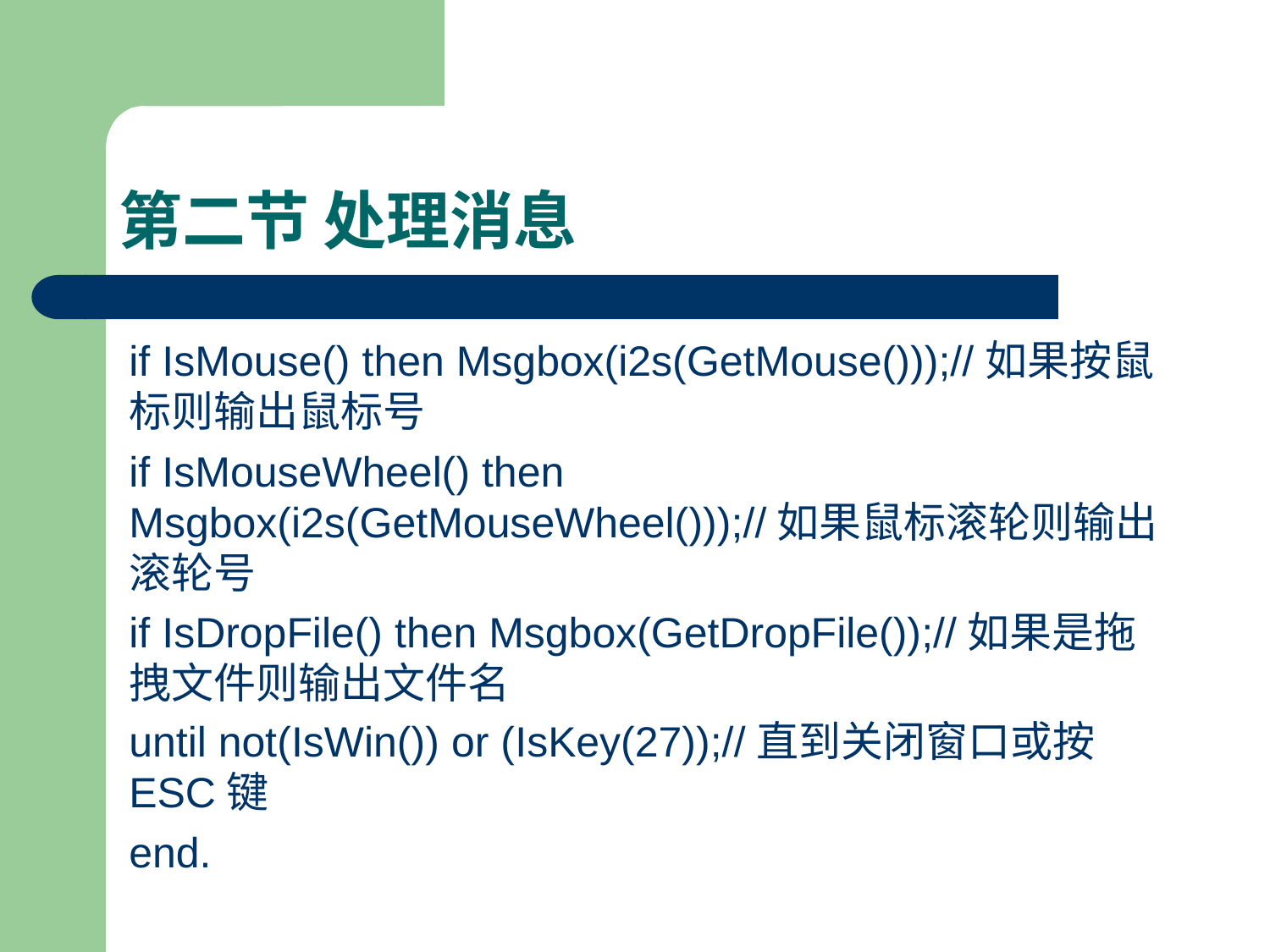

# 第二节 处理消息
if IsMouse() then Msgbox(i2s(GetMouse()));//如果按鼠标则输出鼠标号
if IsMouseWheel() then Msgbox(i2s(GetMouseWheel()));//如果鼠标滚轮则输出滚轮号
if IsDropFile() then Msgbox(GetDropFile());//如果是拖拽文件则输出文件名
until not(IsWin()) or (IsKey(27));//直到关闭窗口或按ESC键
end.